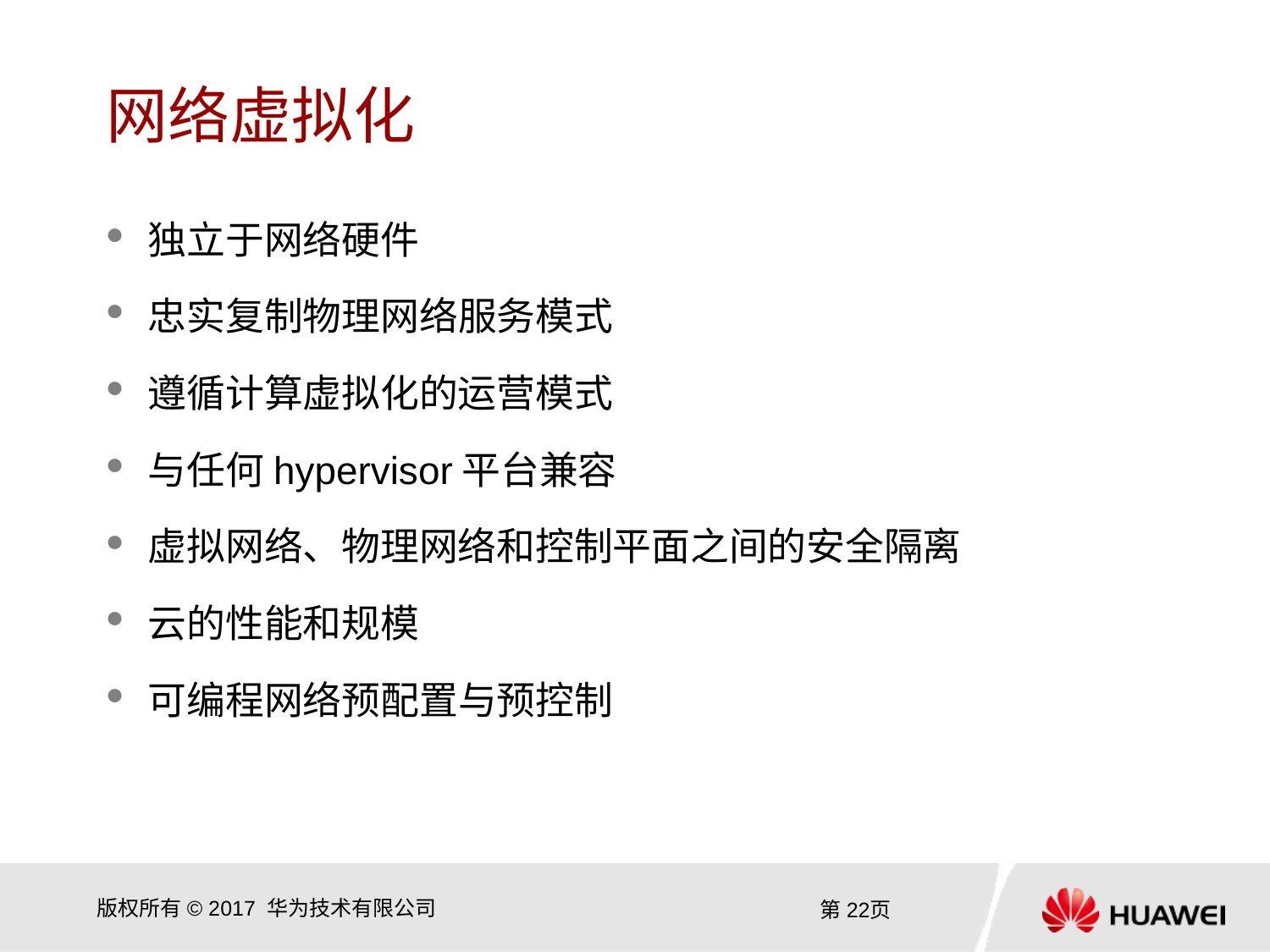

# 网络虚拟化
独立于网络硬件
忠实复制物理网络服务模式
遵循计算虚拟化的运营模式
与任何hypervisor平台兼容
虚拟网络、物理网络和控制平面之间的安全隔离
云的性能和规模
可编程网络预配置与预控制